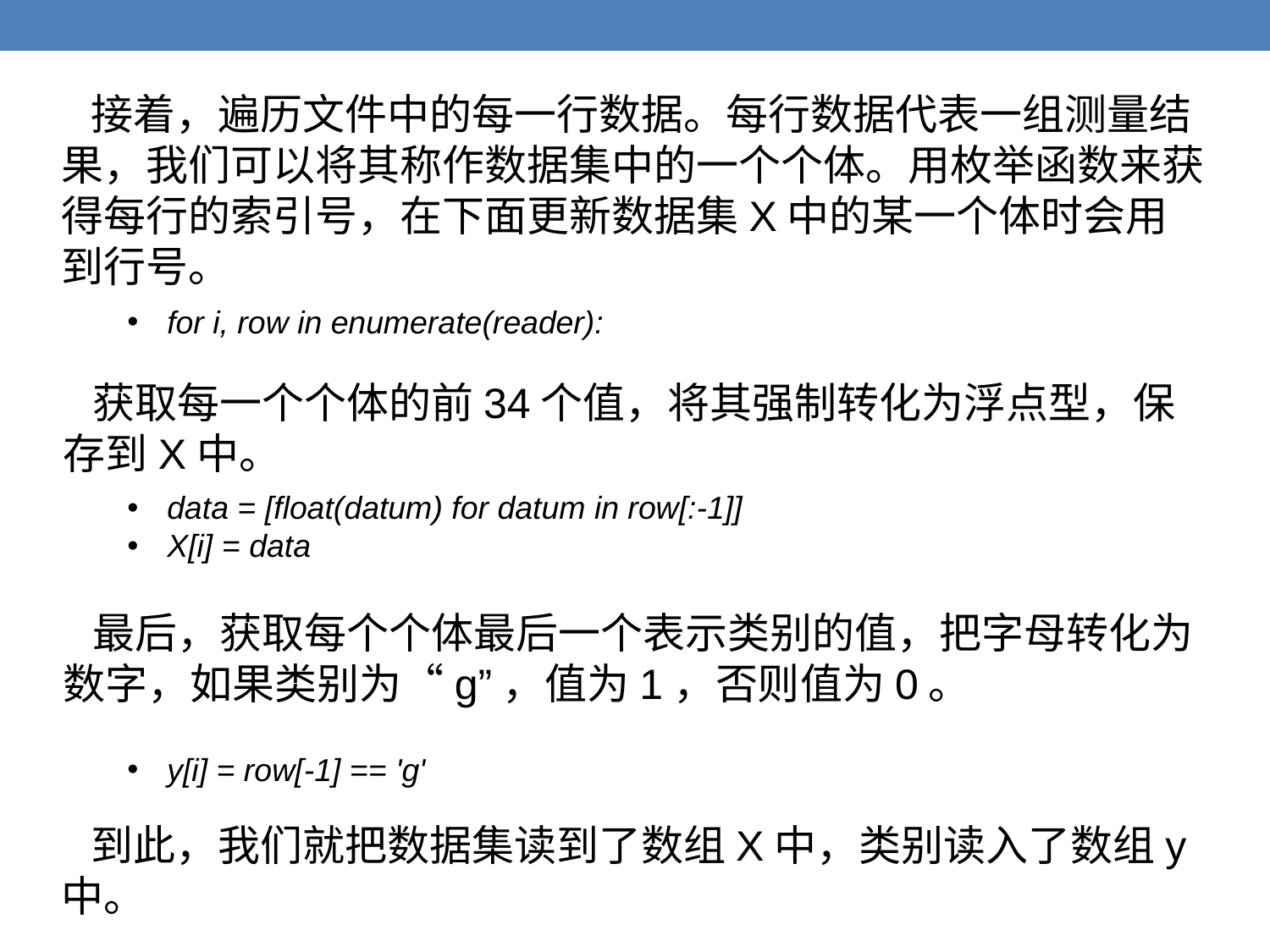

接着，遍历文件中的每一行数据。每行数据代表一组测量结果，我们可以将其称作数据集中的一个个体。用枚举函数来获得每行的索引号，在下面更新数据集X中的某一个体时会用到行号。
for i, row in enumerate(reader):
  获取每一个个体的前34个值，将其强制转化为浮点型，保存到X中。
data = [float(datum) for datum in row[:-1]]
X[i] = data
  最后，获取每个个体最后一个表示类别的值，把字母转化为数字，如果类别为“g”，值为1，否则值为0。
y[i] = row[-1] == 'g'
  到此，我们就把数据集读到了数组X中，类别读入了数组y中。